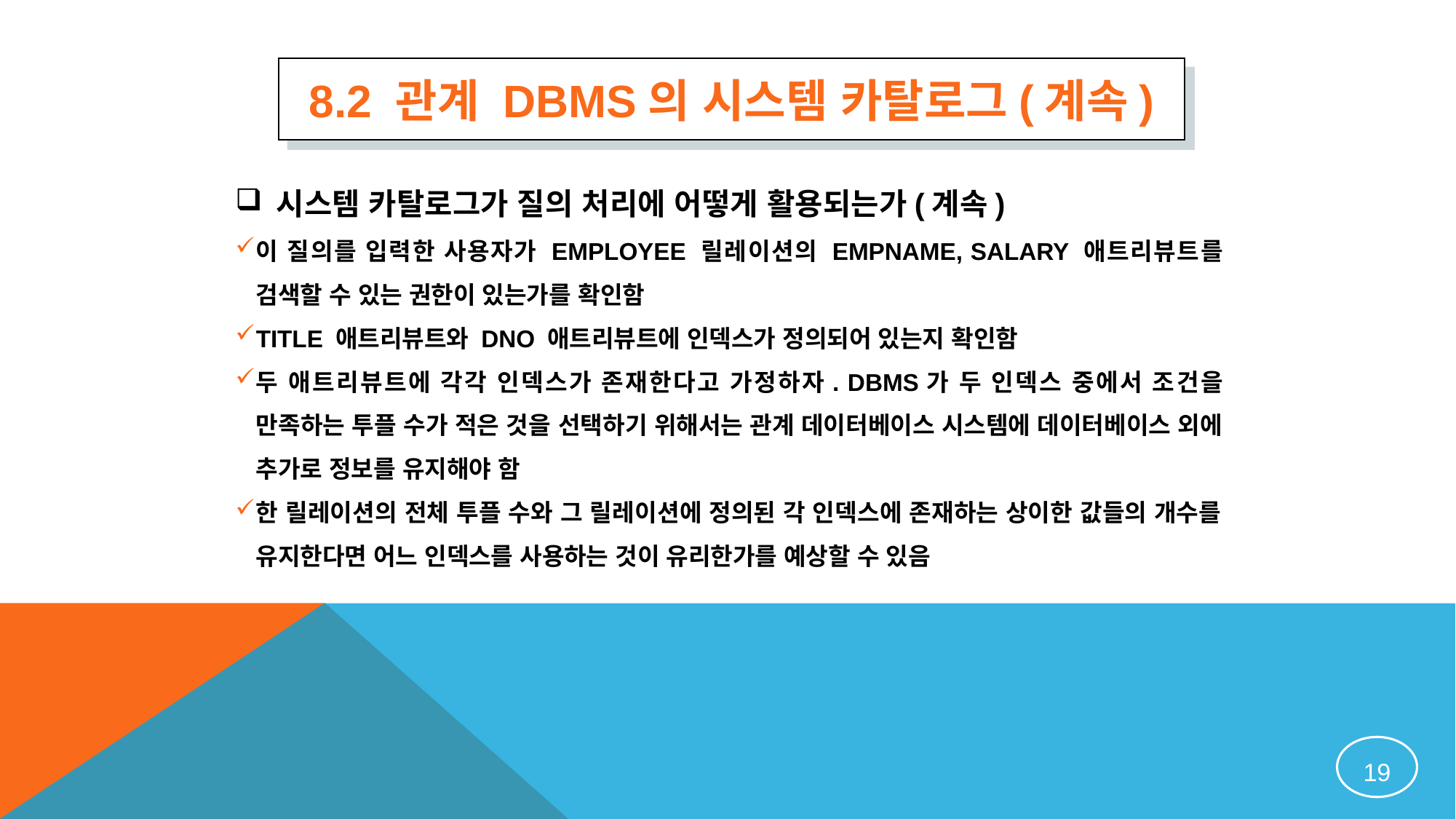

8.2 관계 DBMS의 시스템 카탈로그(계속)
시스템 카탈로그가 질의 처리에 어떻게 활용되는가(계속)
이 질의를 입력한 사용자가 EMPLOYEE 릴레이션의 EMPNAME, SALARY 애트리뷰트를 검색할 수 있는 권한이 있는가를 확인함
TITLE 애트리뷰트와 DNO 애트리뷰트에 인덱스가 정의되어 있는지 확인함
두 애트리뷰트에 각각 인덱스가 존재한다고 가정하자. DBMS가 두 인덱스 중에서 조건을 만족하는 투플 수가 적은 것을 선택하기 위해서는 관계 데이터베이스 시스템에 데이터베이스 외에 추가로 정보를 유지해야 함
한 릴레이션의 전체 투플 수와 그 릴레이션에 정의된 각 인덱스에 존재하는 상이한 값들의 개수를 유지한다면 어느 인덱스를 사용하는 것이 유리한가를 예상할 수 있음
19